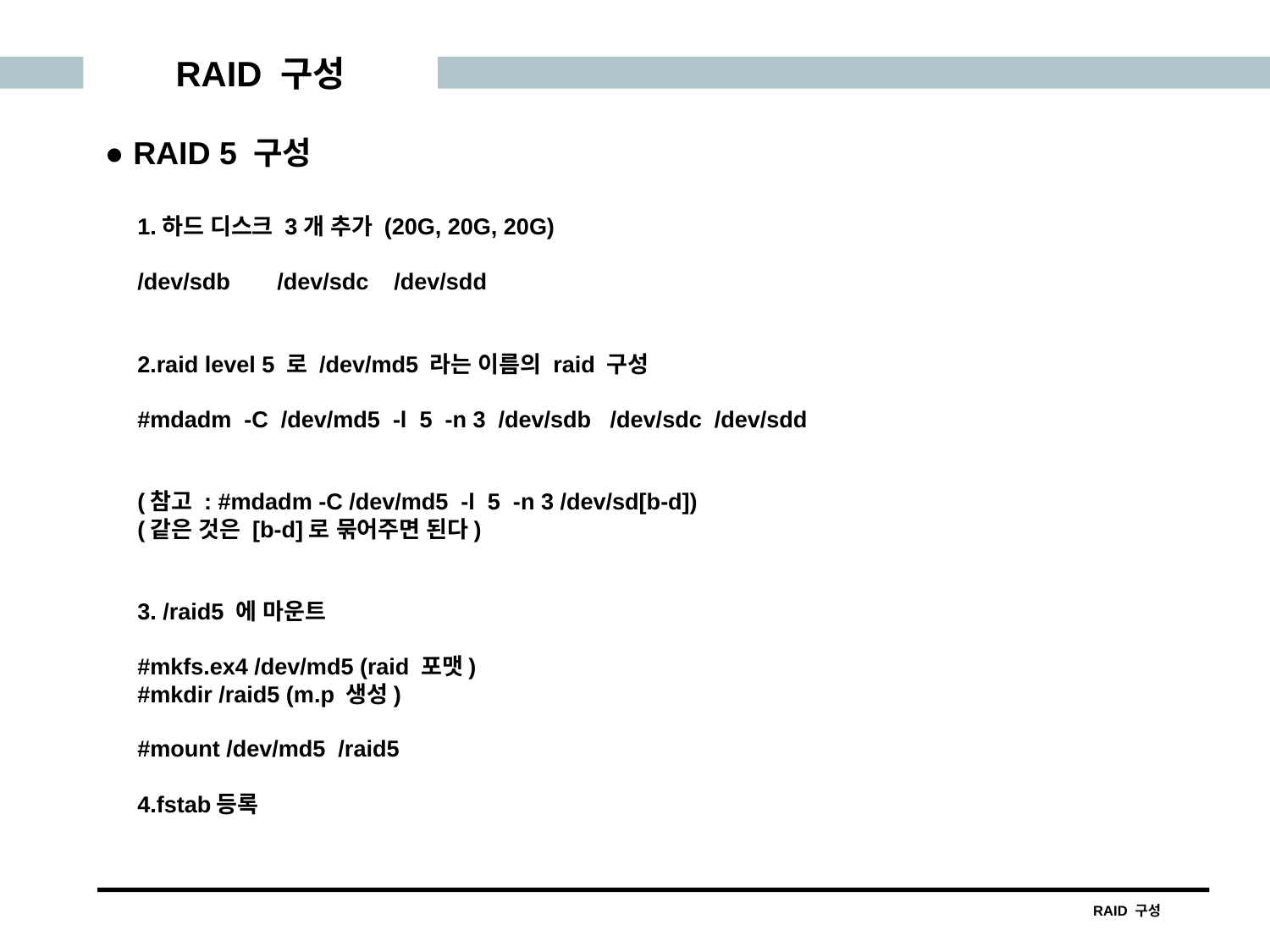

RAID 구성

● RAID 5 구성
1.하드 디스크 3개 추가 (20G, 20G, 20G)

/dev/sdb	  /dev/sdc    /dev/sdd

2.raid level 5 로 /dev/md5 라는 이름의 raid 구성

#mdadm  -C  /dev/md5  -l  5  -n 3  /dev/sdb   /dev/sdc  /dev/sdd

(참고 : #mdadm -C /dev/md5  -l  5  -n 3 /dev/sd[b-d])
(같은 것은 [b-d]로 묶어주면 된다)

3. /raid5 에 마운트

#mkfs.ex4 /dev/md5 (raid 포맷)
#mkdir /raid5 (m.p 생성)

#mount /dev/md5  /raid5

4.fstab등록

RAID 구성